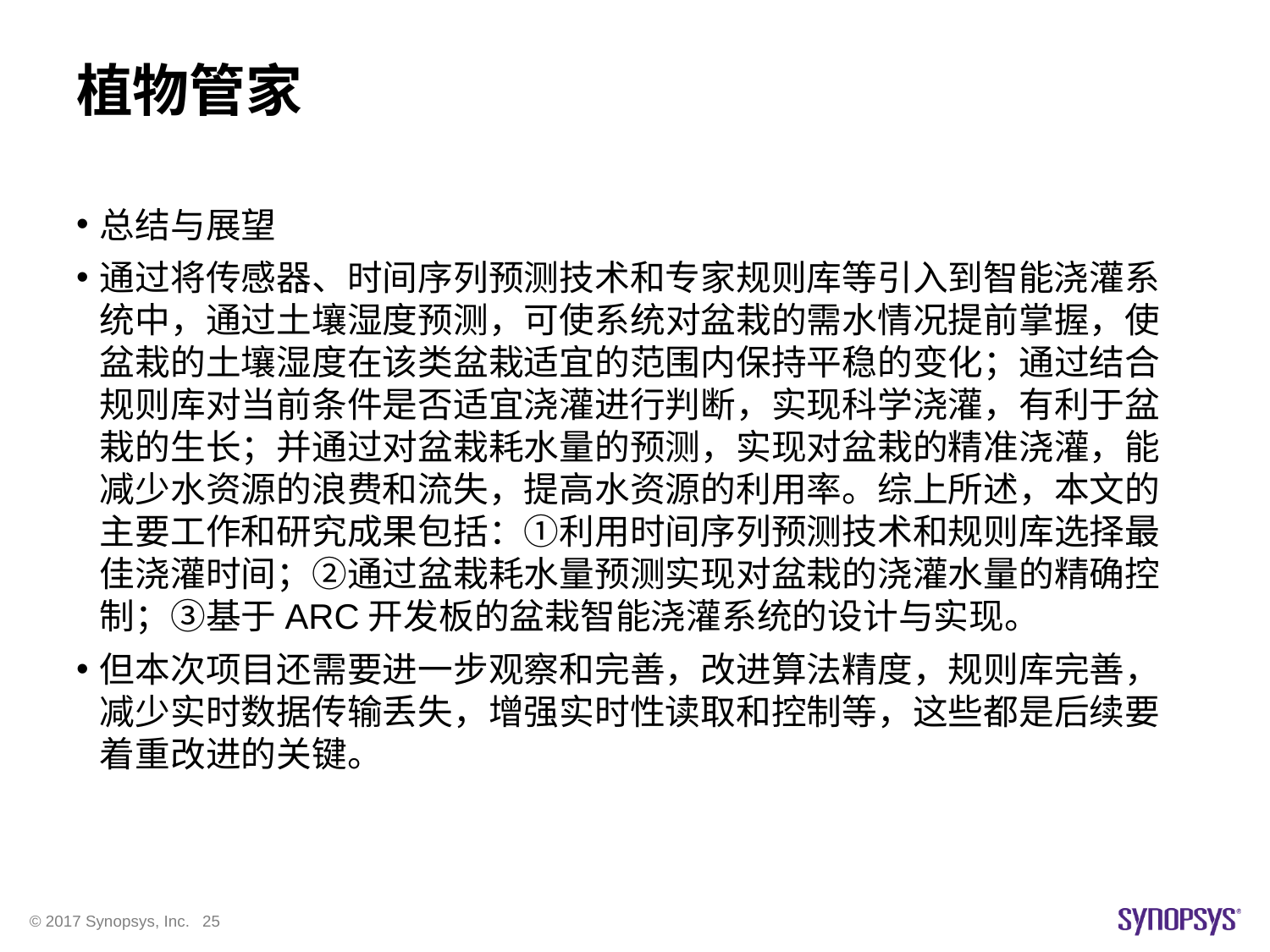

# 植物管家
总结与展望
通过将传感器、时间序列预测技术和专家规则库等引入到智能浇灌系统中，通过土壤湿度预测，可使系统对盆栽的需水情况提前掌握，使盆栽的土壤湿度在该类盆栽适宜的范围内保持平稳的变化；通过结合规则库对当前条件是否适宜浇灌进行判断，实现科学浇灌，有利于盆栽的生长；并通过对盆栽耗水量的预测，实现对盆栽的精准浇灌，能减少水资源的浪费和流失，提高水资源的利用率。综上所述，本文的主要工作和研究成果包括：①利用时间序列预测技术和规则库选择最佳浇灌时间；②通过盆栽耗水量预测实现对盆栽的浇灌水量的精确控制；③基于ARC开发板的盆栽智能浇灌系统的设计与实现。
但本次项目还需要进一步观察和完善，改进算法精度，规则库完善，减少实时数据传输丢失，增强实时性读取和控制等，这些都是后续要着重改进的关键。